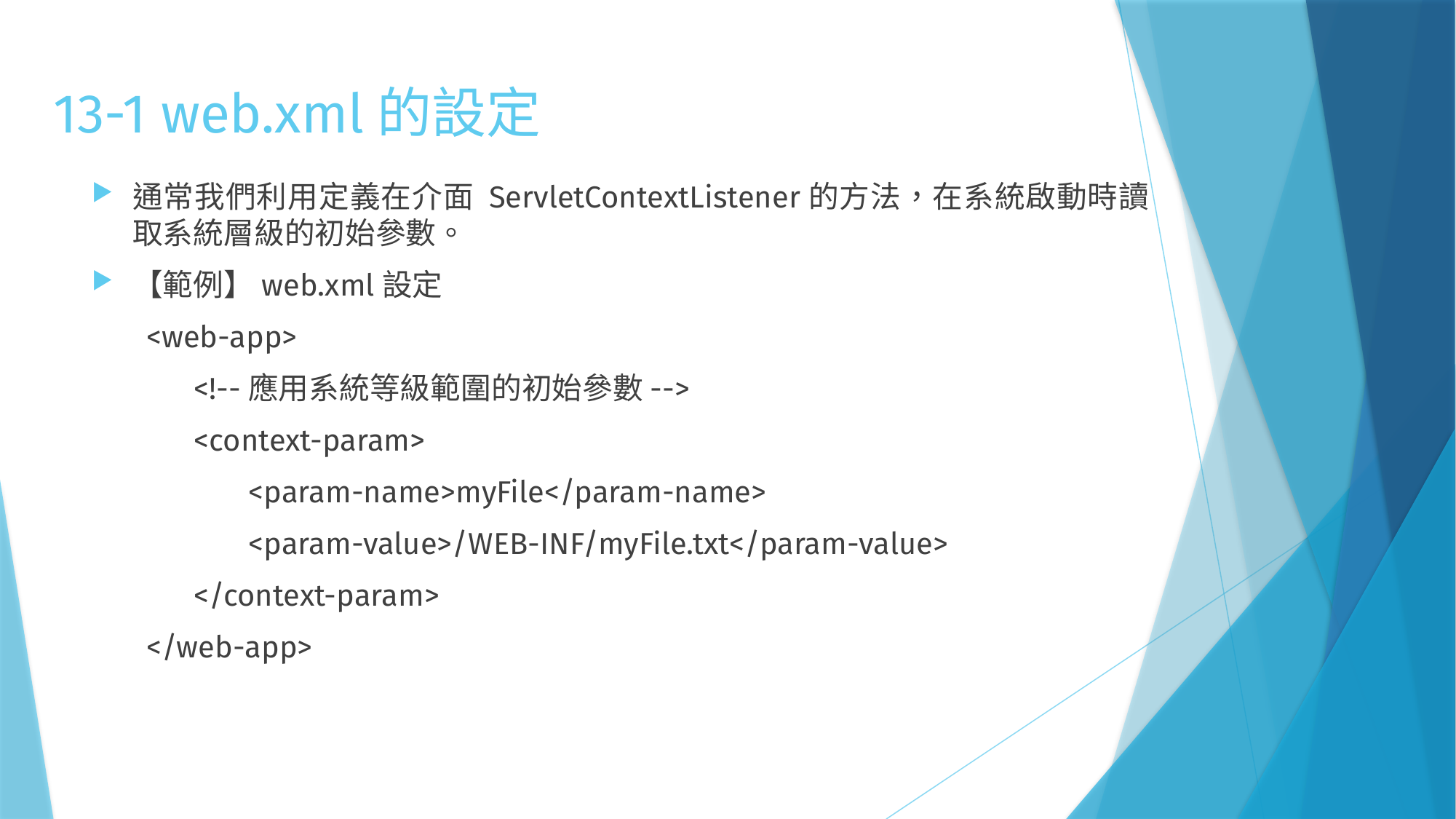

# 13-1 web.xml的設定
通常我們利用定義在介面 ServletContextListener的方法，在系統啟動時讀取系統層級的初始參數。
【範例】web.xml設定
<web-app>
<!--應用系統等級範圍的初始參數-->
<context-param>
<param-name>myFile</param-name>
<param-value>/WEB-INF/myFile.txt</param-value>
</context-param>
</web-app>